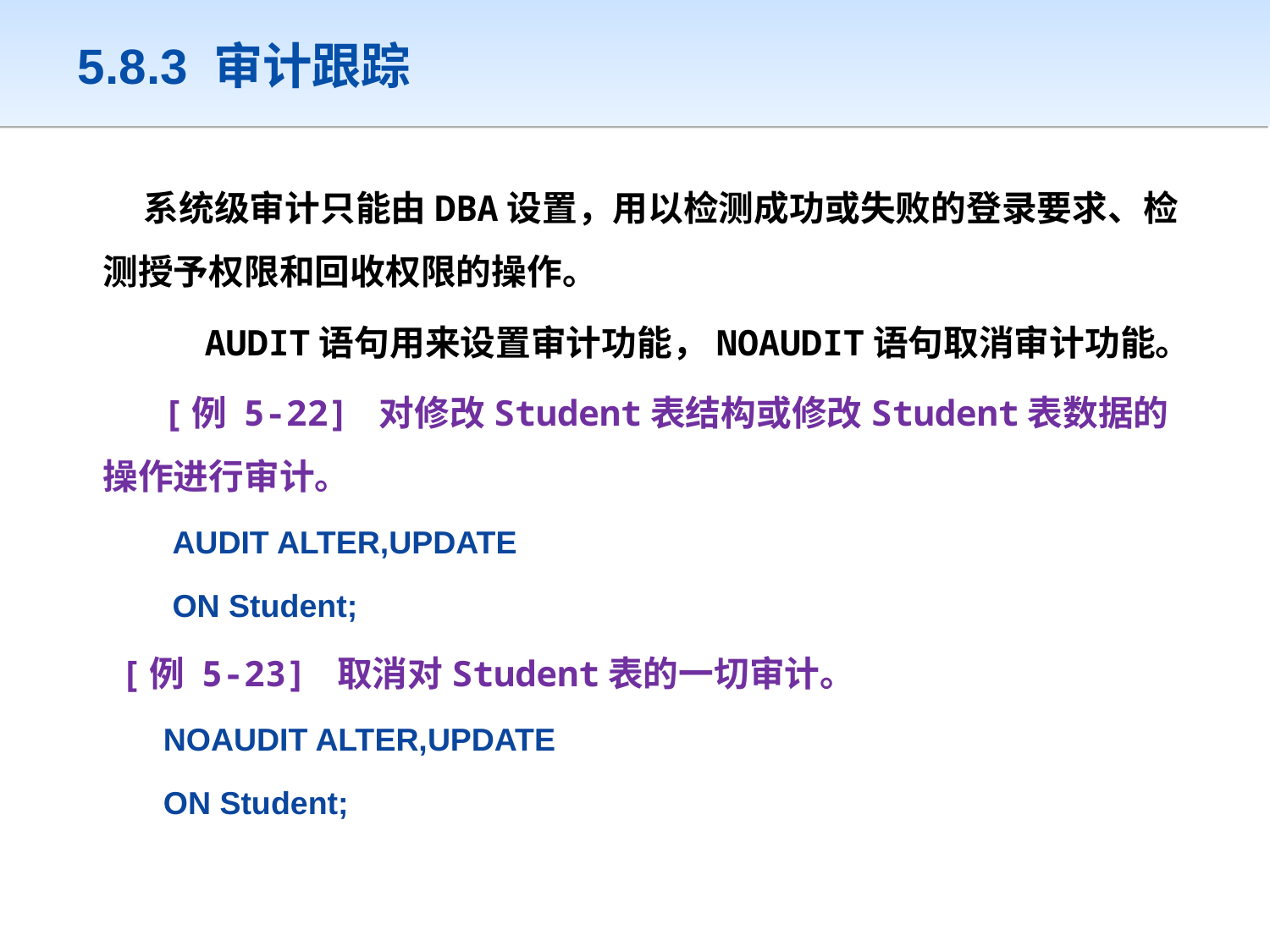

# 5.8.3 审计跟踪
	    系统级审计只能由DBA设置，用以检测成功或失败的登录要求、检测授予权限和回收权限的操作。
      AUDIT语句用来设置审计功能，NOAUDIT语句取消审计功能。
    [例 5-22] 对修改Student表结构或修改Student表数据的操作进行审计。
     AUDIT ALTER,UPDATE
     ON Student;
  [例 5-23] 取消对Student表的一切审计。
    NOAUDIT ALTER,UPDATE
    ON Student;